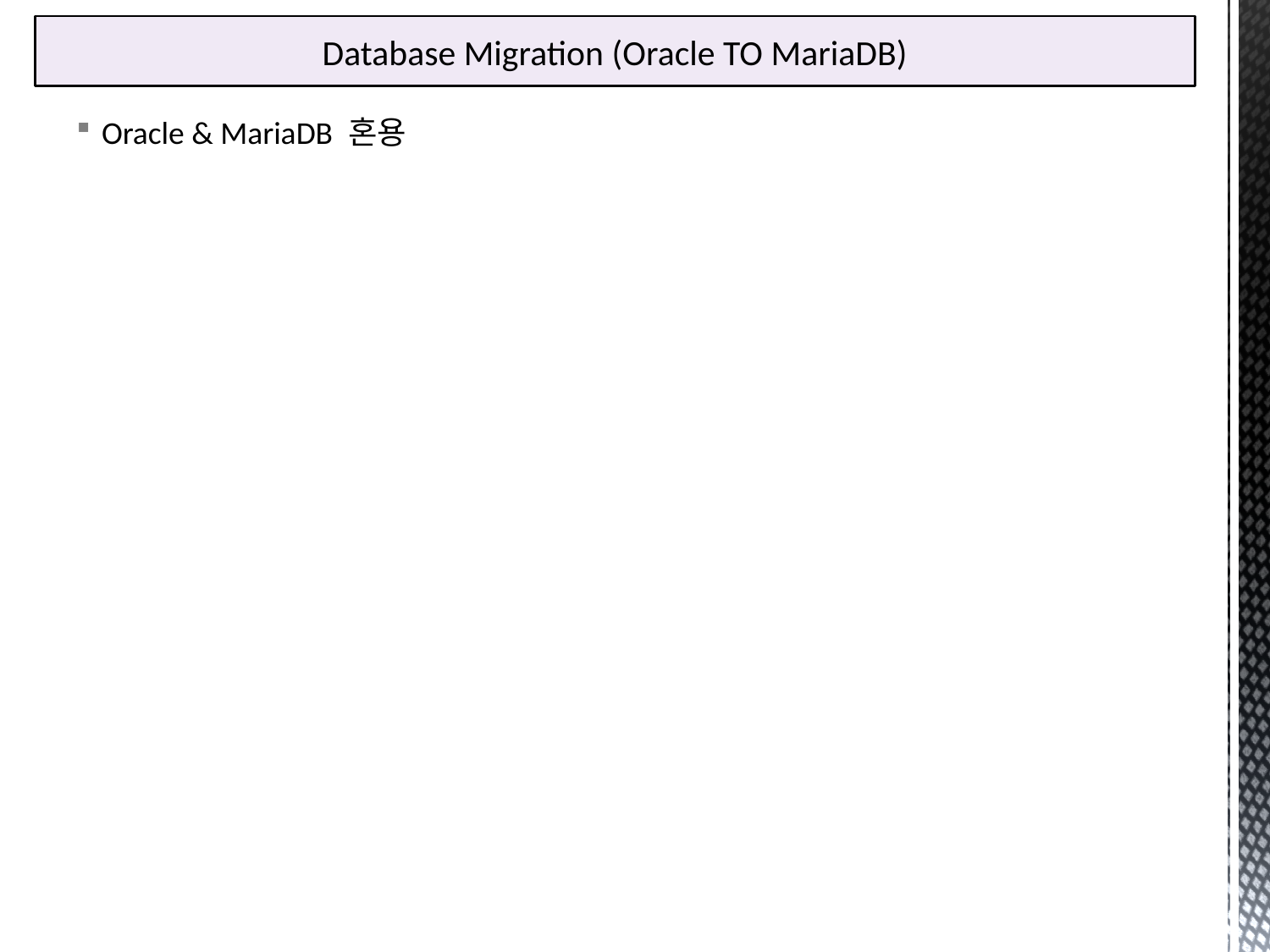

Database Migration (Oracle TO MariaDB)
Oracle & MariaDB 혼용